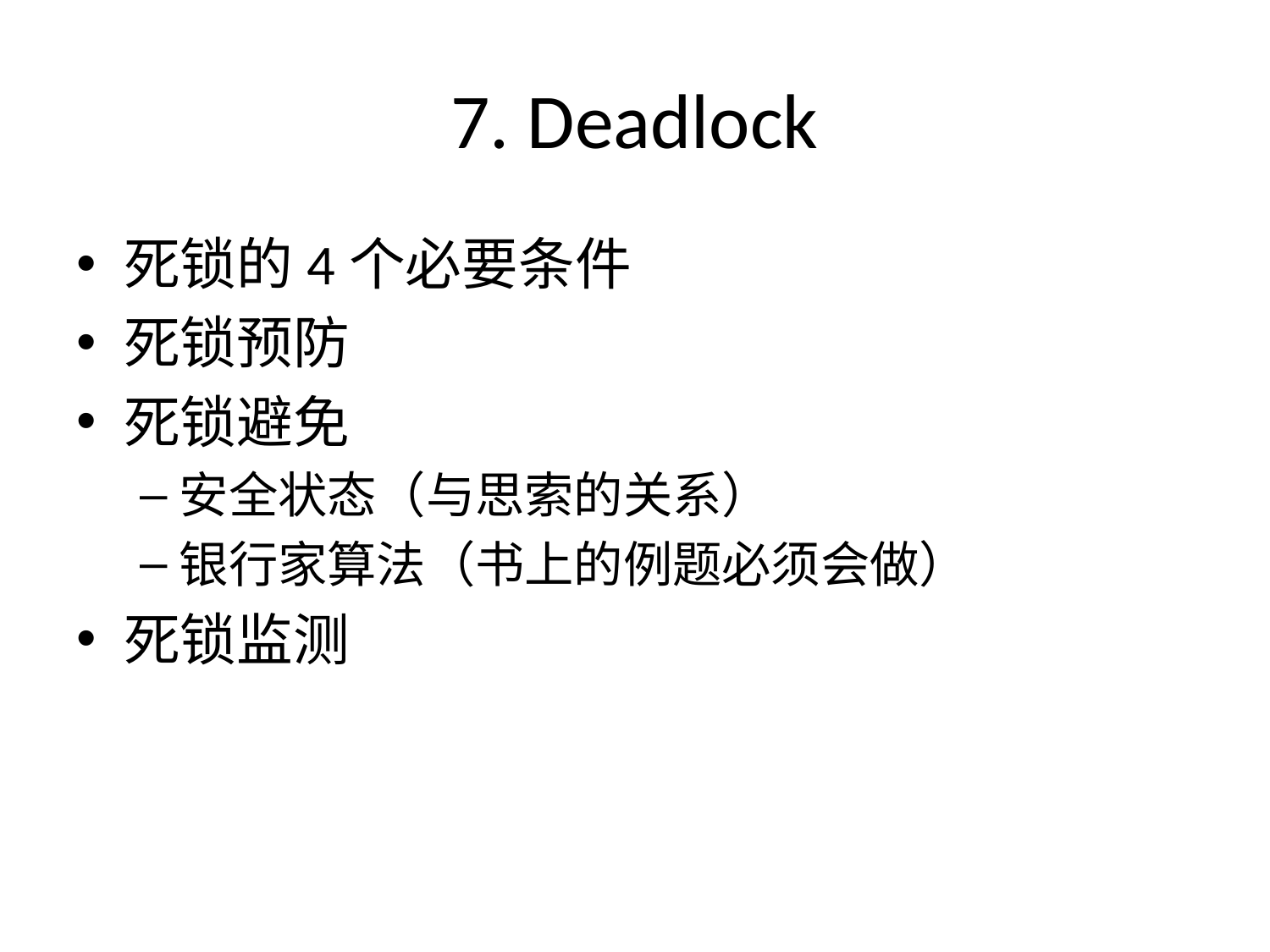

# 7. Deadlock
死锁的4个必要条件
死锁预防
死锁避免
安全状态（与思索的关系）
银行家算法（书上的例题必须会做）
死锁监测